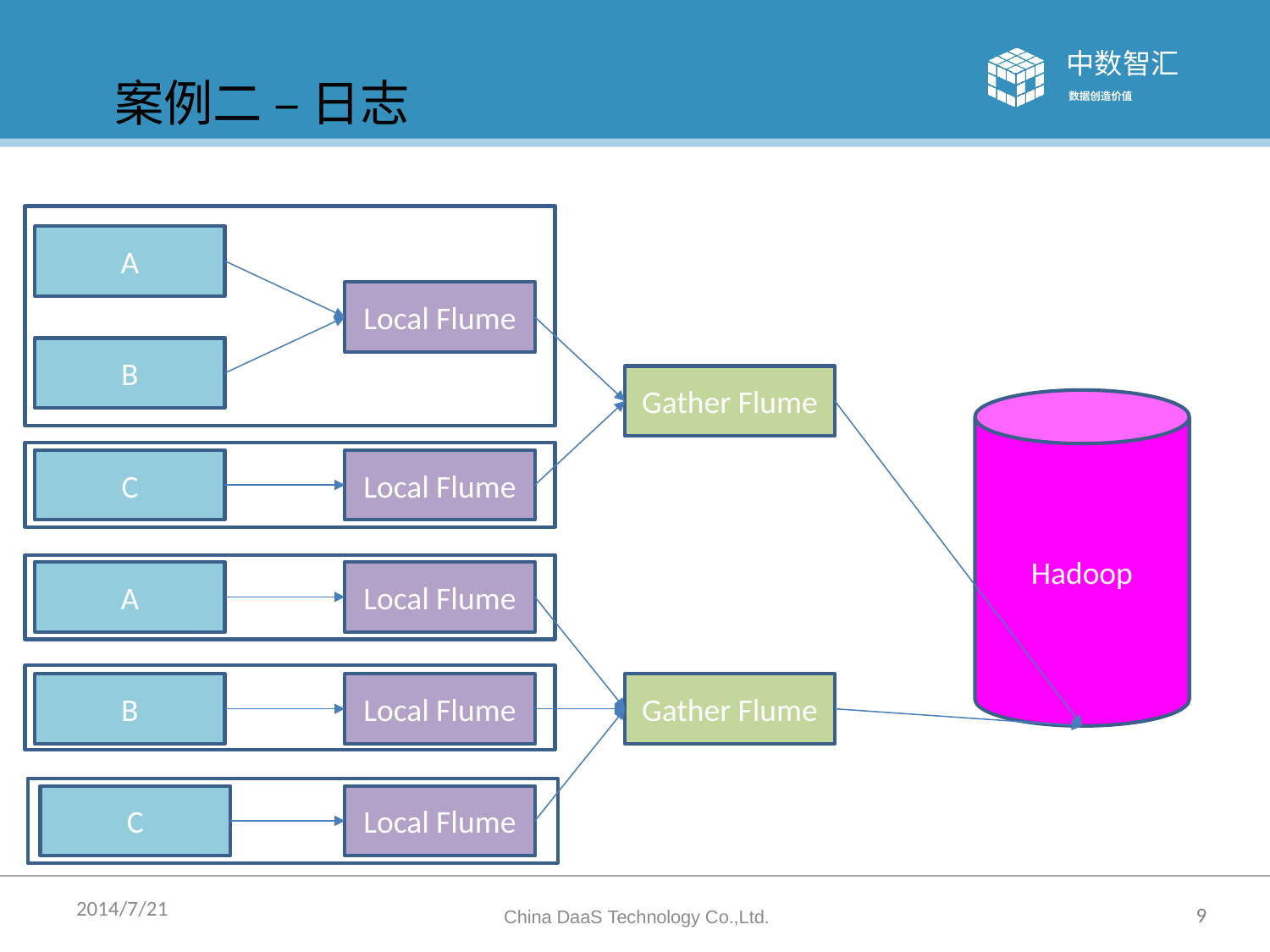

案例二 – 日志

A
Local Flume
B
Gather Flume
Hadoop

C
Local Flume

A
Local Flume

B
Local Flume
Gather Flume

C
Local Flume
2014/7/21
9